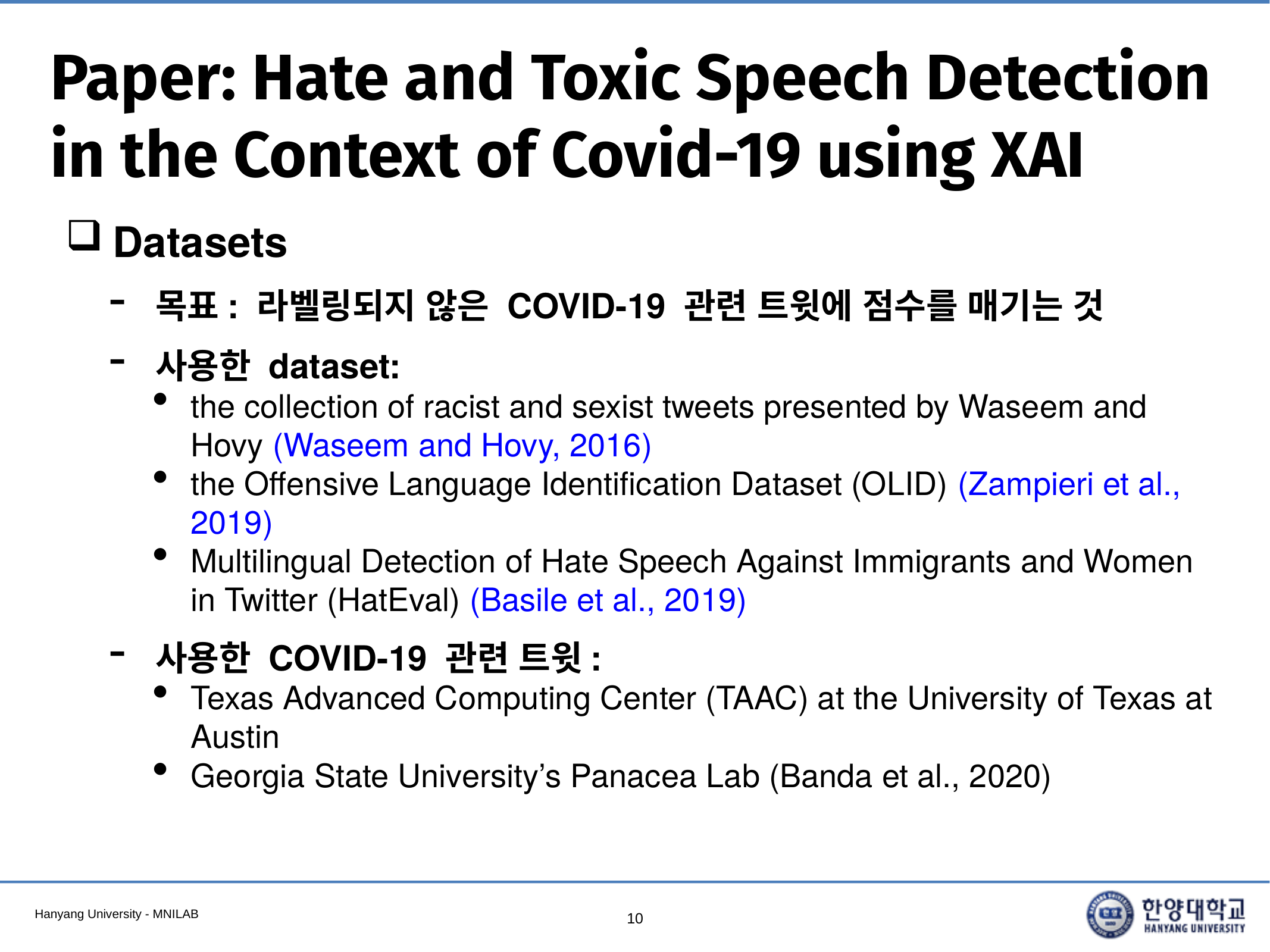

# Paper: Hate and Toxic Speech Detection in the Context of Covid-19 using XAI
Datasets
목표: 라벨링되지 않은 COVID-19 관련 트윗에 점수를 매기는 것
사용한 dataset:
the collection of racist and sexist tweets presented by Waseem and Hovy (Waseem and Hovy, 2016)
the Offensive Language Identification Dataset (OLID) (Zampieri et al., 2019)
Multilingual Detection of Hate Speech Against Immigrants and Women in Twitter (HatEval) (Basile et al., 2019)
사용한 COVID-19 관련 트윗:
Texas Advanced Computing Center (TAAC) at the University of Texas at Austin
Georgia State University’s Panacea Lab (Banda et al., 2020)
10